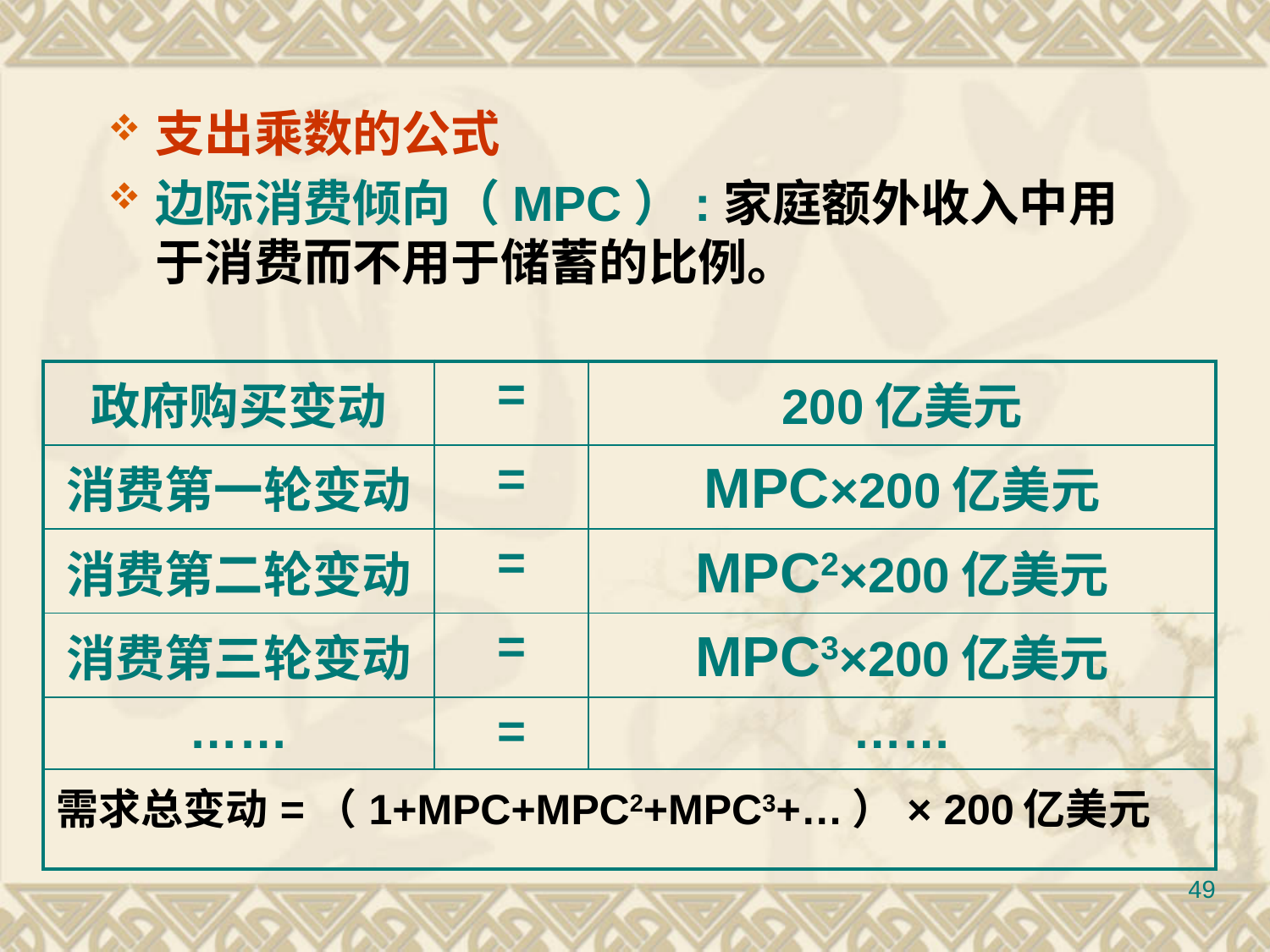

支出乘数的公式
边际消费倾向（MPC）:家庭额外收入中用于消费而不用于储蓄的比例。
| 政府购买变动 | = | 200亿美元 |
| --- | --- | --- |
| 消费第一轮变动 | = | MPC×200亿美元 |
| 消费第二轮变动 | = | MPC2×200亿美元 |
| 消费第三轮变动 | = | MPC3×200亿美元 |
| …… | = | …… |
| 需求总变动=（1+MPC+MPC2+MPC3+…）× 200亿美元 |  |  |
49